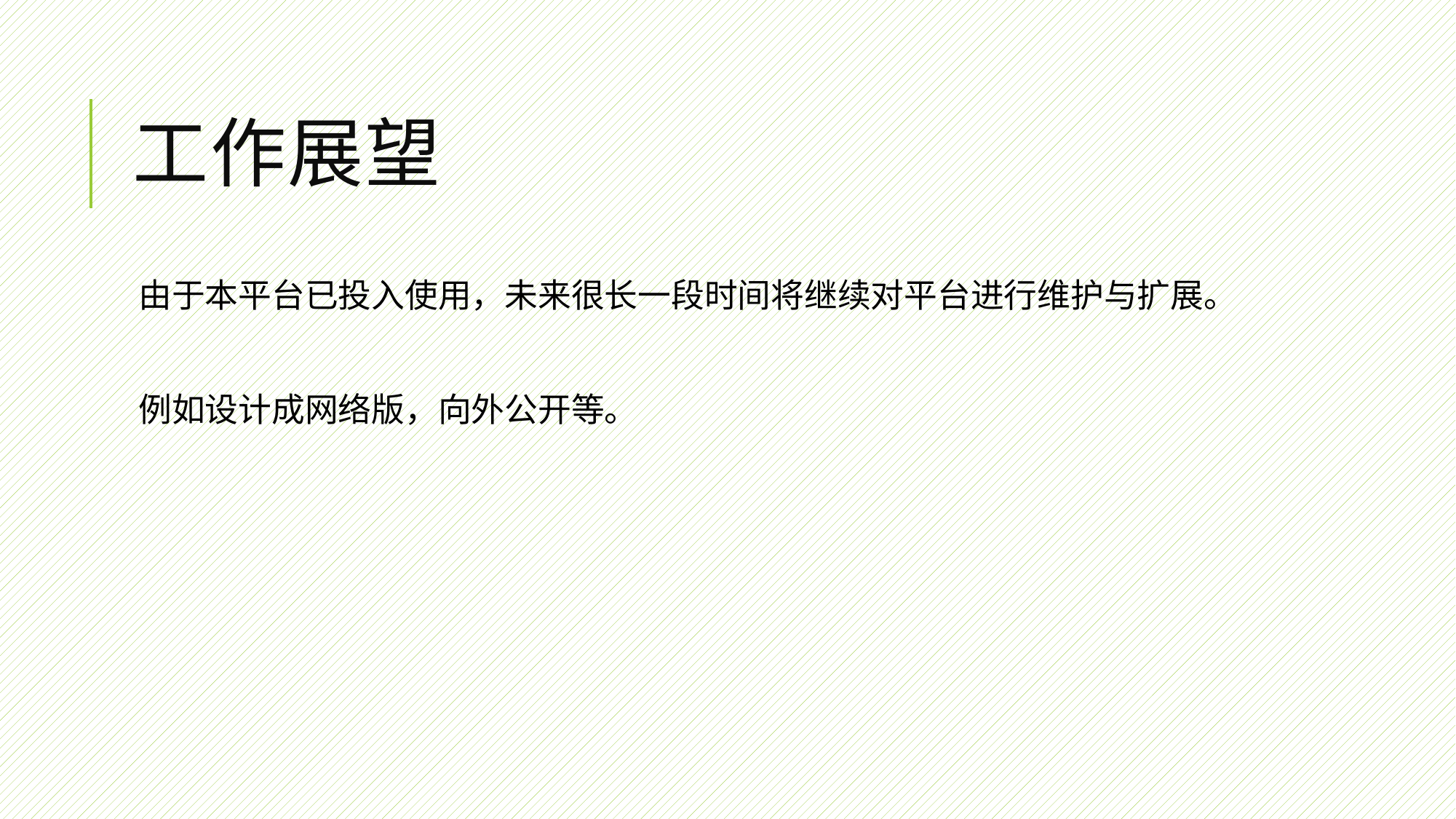

# 工作展望
由于本平台已投入使用，未来很长一段时间将继续对平台进行维护与扩展。

例如设计成网络版，向外公开等。